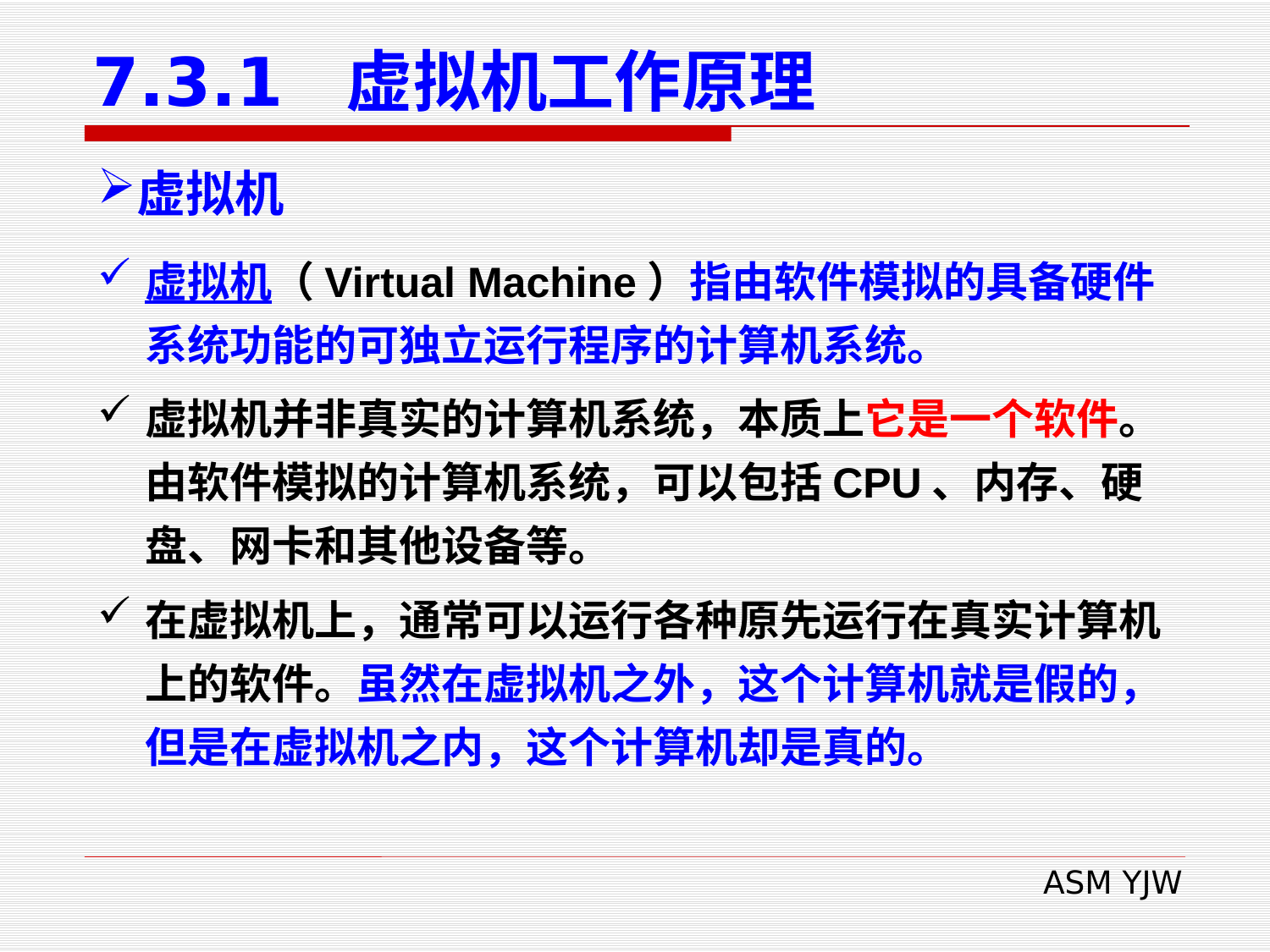

# 7.3.1  虚拟机工作原理
虚拟机
虚拟机（Virtual Machine）指由软件模拟的具备硬件系统功能的可独立运行程序的计算机系统。
虚拟机并非真实的计算机系统，本质上它是一个软件。由软件模拟的计算机系统，可以包括CPU、内存、硬盘、网卡和其他设备等。
在虚拟机上，通常可以运行各种原先运行在真实计算机上的软件。虽然在虚拟机之外，这个计算机就是假的，但是在虚拟机之内，这个计算机却是真的。